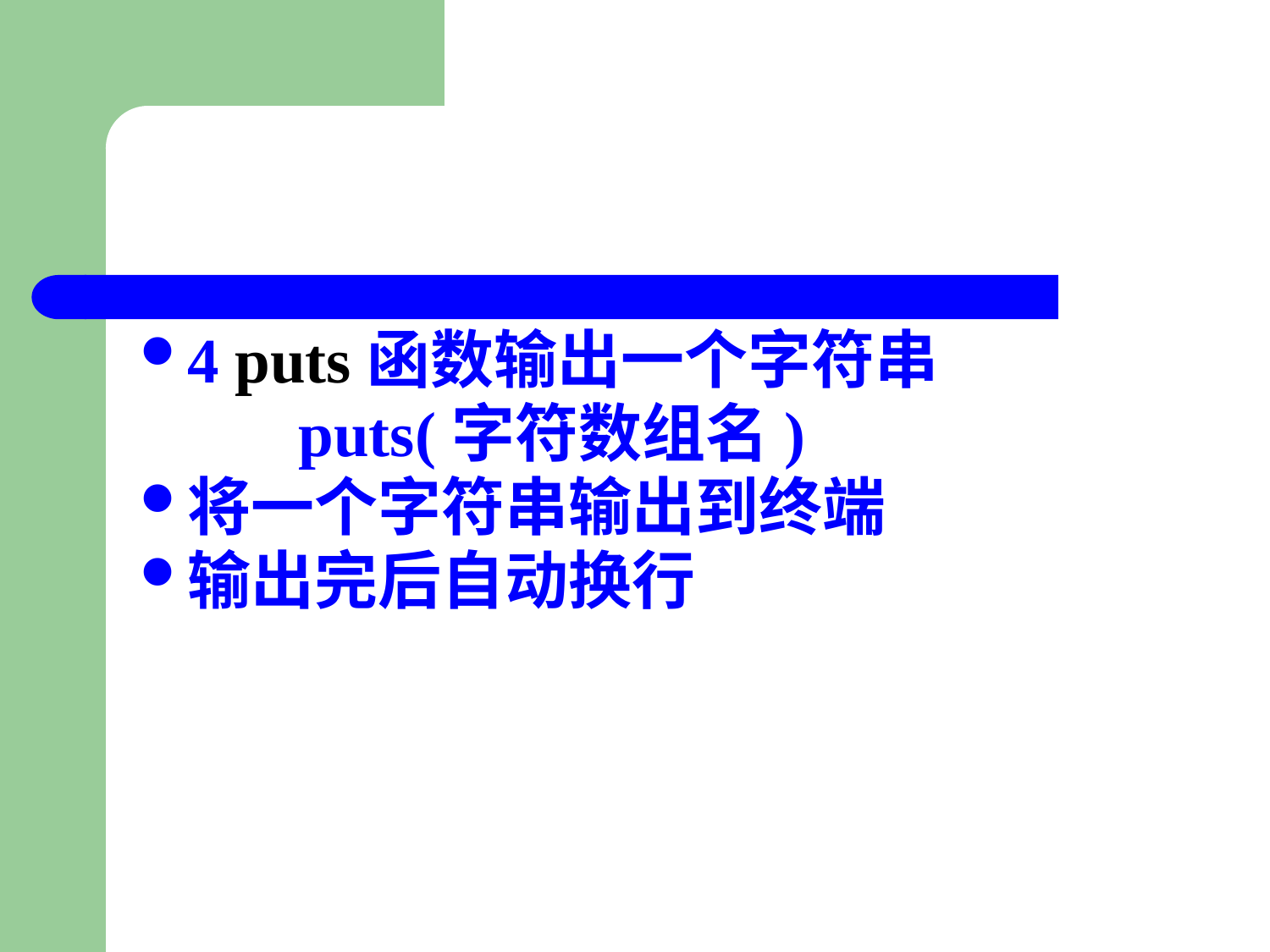

#
4 puts函数输出一个字符串
          puts(字符数组名)
将一个字符串输出到终端
输出完后自动换行